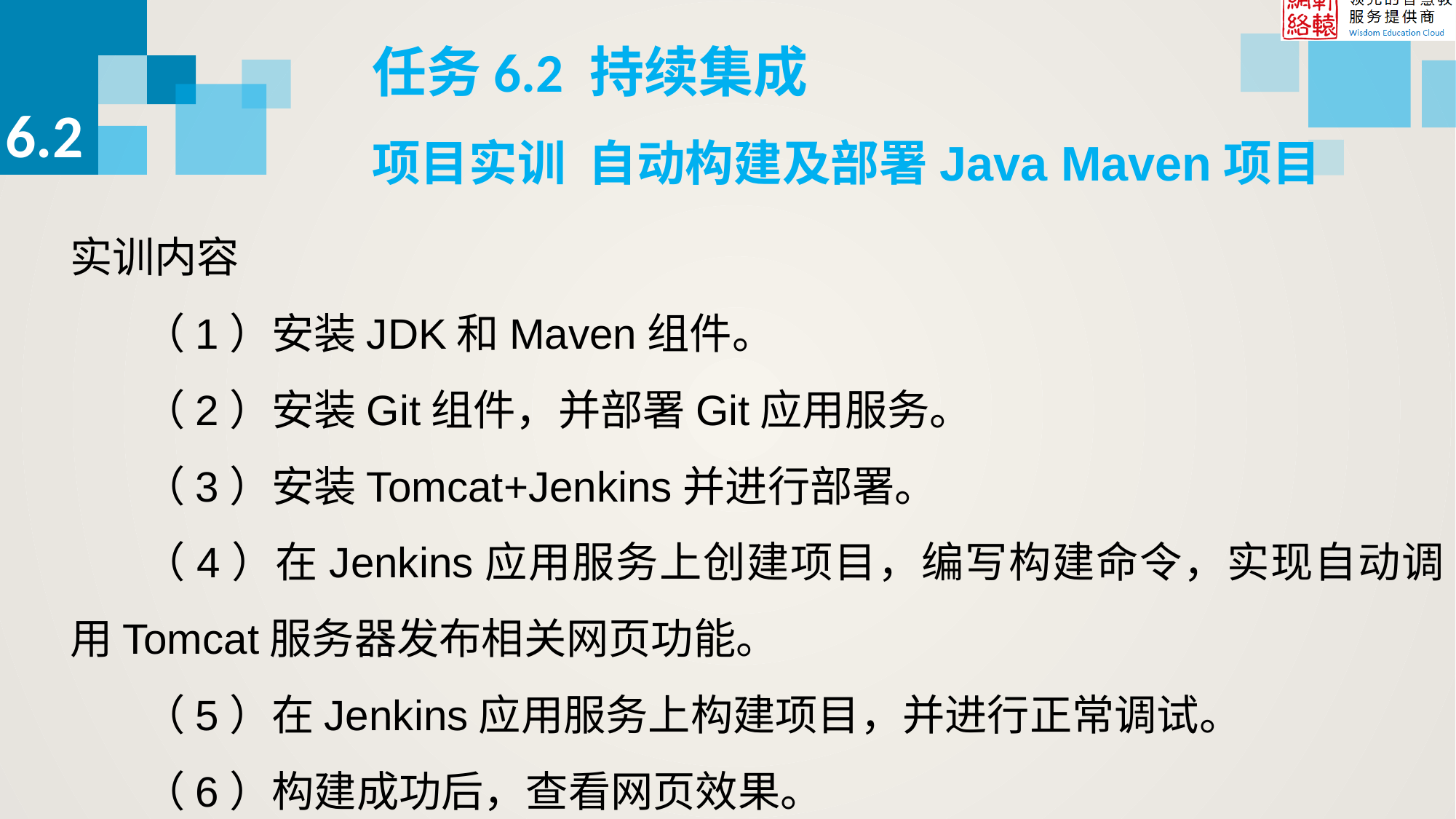

任务6.2 持续集成
6.2
项目实训  自动构建及部署Java Maven项目
实训内容
（1）安装JDK和Maven组件。
（2）安装Git组件，并部署Git应用服务。
（3）安装Tomcat+Jenkins并进行部署。
（4）在Jenkins应用服务上创建项目，编写构建命令，实现自动调用Tomcat服务器发布相关网页功能。
（5）在Jenkins应用服务上构建项目，并进行正常调试。
（6）构建成功后，查看网页效果。